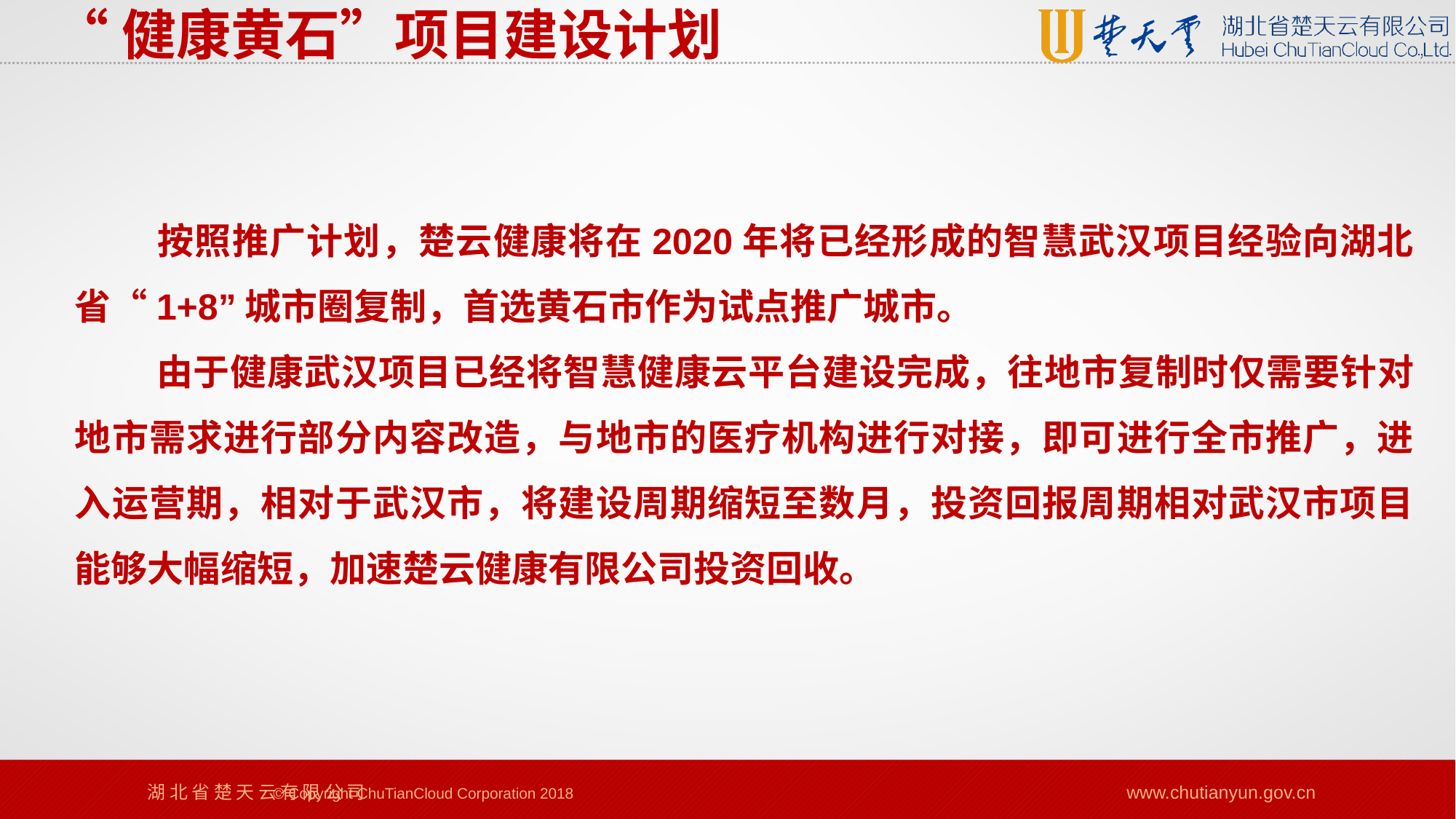

“健康黄石”项目建设计划
  按照推广计划，楚云健康将在2020年将已经形成的智慧武汉项目经验向湖北省“1+8”城市圈复制，首选黄石市作为试点推广城市。
  由于健康武汉项目已经将智慧健康云平台建设完成，往地市复制时仅需要针对地市需求进行部分内容改造，与地市的医疗机构进行对接，即可进行全市推广，进入运营期，相对于武汉市，将建设周期缩短至数月，投资回报周期相对武汉市项目能够大幅缩短，加速楚云健康有限公司投资回收。